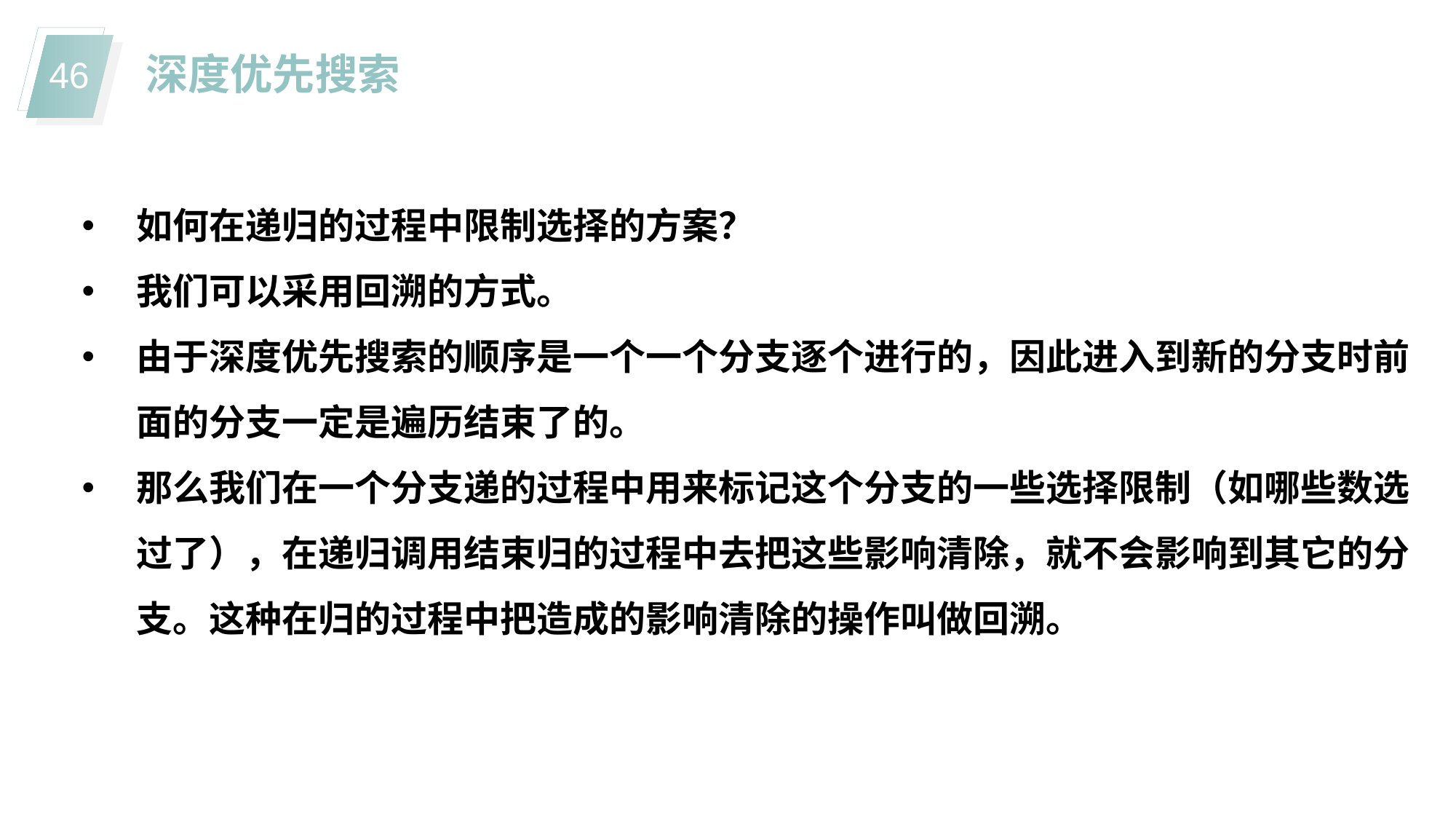

深度优先搜索
如何在递归的过程中限制选择的方案？
我们可以采用回溯的方式。
由于深度优先搜索的顺序是一个一个分支逐个进行的，因此进入到新的分支时前面的分支一定是遍历结束了的。
那么我们在一个分支递的过程中用来标记这个分支的一些选择限制（如哪些数选过了），在递归调用结束归的过程中去把这些影响清除，就不会影响到其它的分支。这种在归的过程中把造成的影响清除的操作叫做回溯。